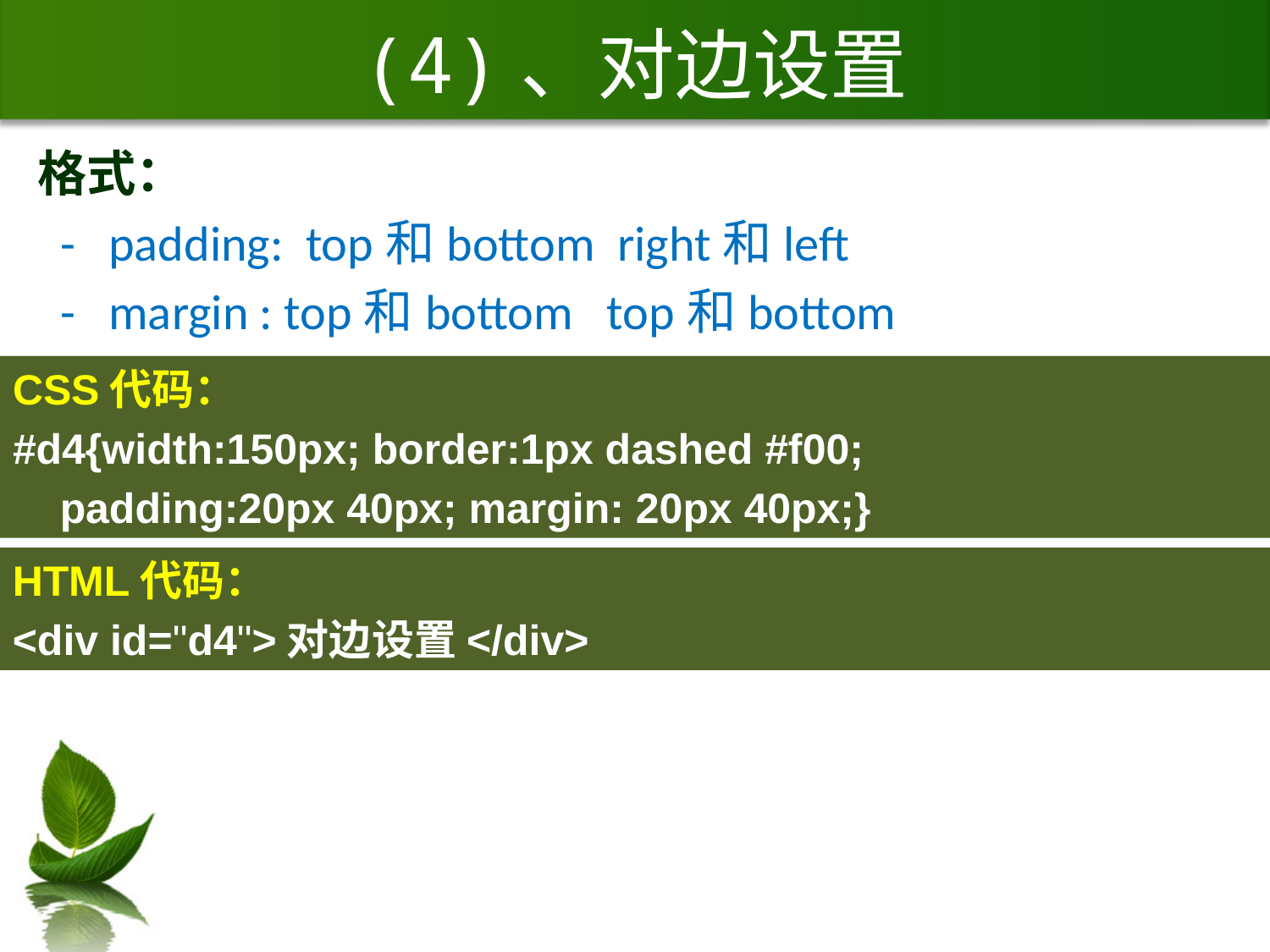

# (4)、对边设置
格式：
  -   padding:  top和bottom  right和left
  -   margin : top和bottom   top和bottom
CSS代码：
#d4{width:150px; border:1px dashed #f00;
    padding:20px 40px; margin: 20px 40px;}
HTML代码：
<div id="d4">对边设置</div>